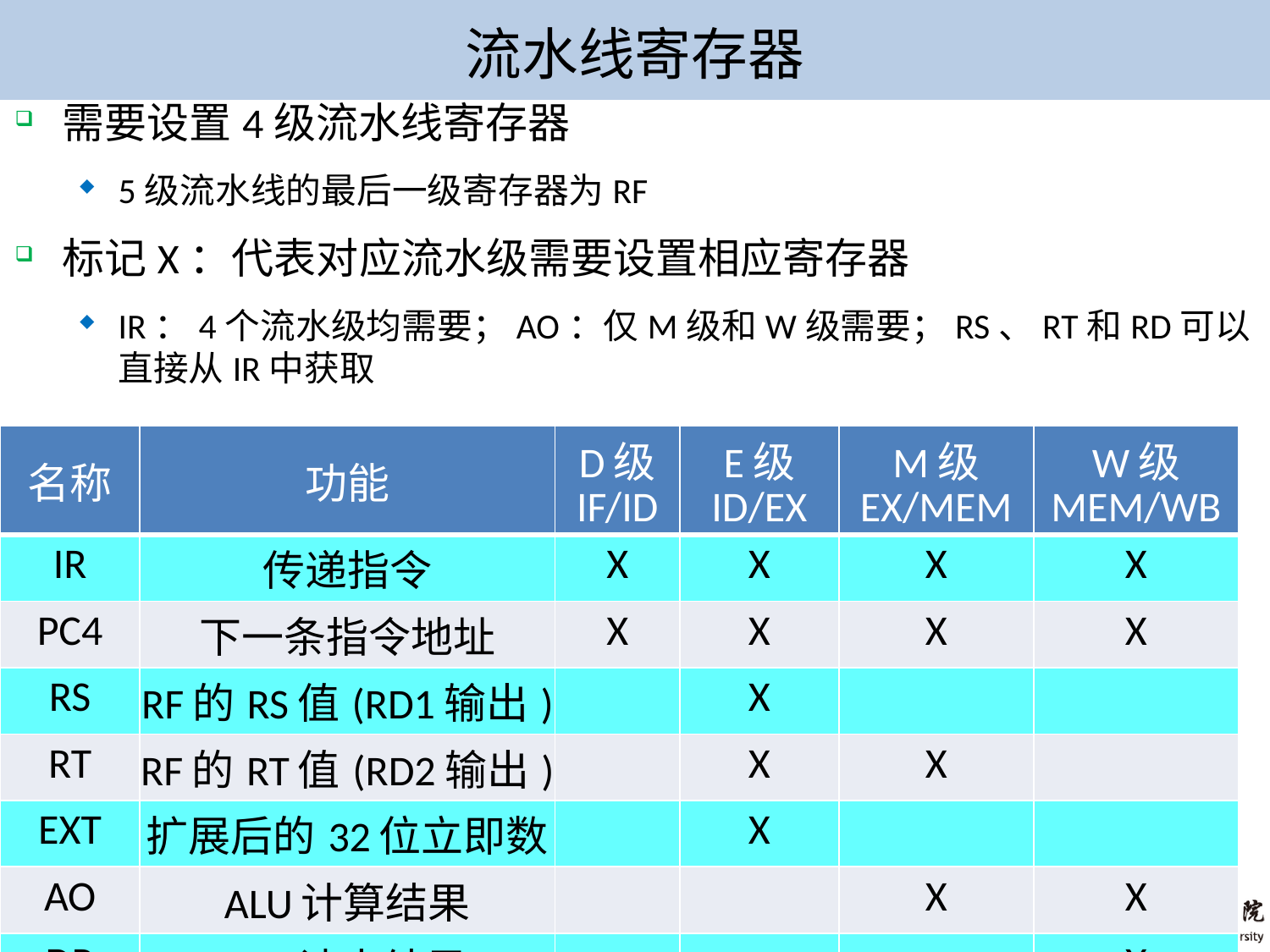

# 流水线寄存器
需要设置4级流水线寄存器
5级流水线的最后一级寄存器为RF
标记X：代表对应流水级需要设置相应寄存器
IR：4个流水级均需要；AO：仅M级和W级需要；RS、RT和RD可以直接从IR中获取
| 名称 | 功能 | D级 IF/ID | E级 ID/EX | M级 EX/MEM | W级 MEM/WB |
| --- | --- | --- | --- | --- | --- |
| IR | 传递指令 | X | X | X | X |
| PC4 | 下一条指令地址 | X | X | X | X |
| RS | RF的RS值(RD1输出) |  | X |  |  |
| RT | RF的RT值(RD2输出) |  | X | X |  |
| EXT | 扩展后的32位立即数 |  | X |  |  |
| AO | ALU计算结果 |  |  | X | X |
| DR | DM读出结果 |  |  |  | X |